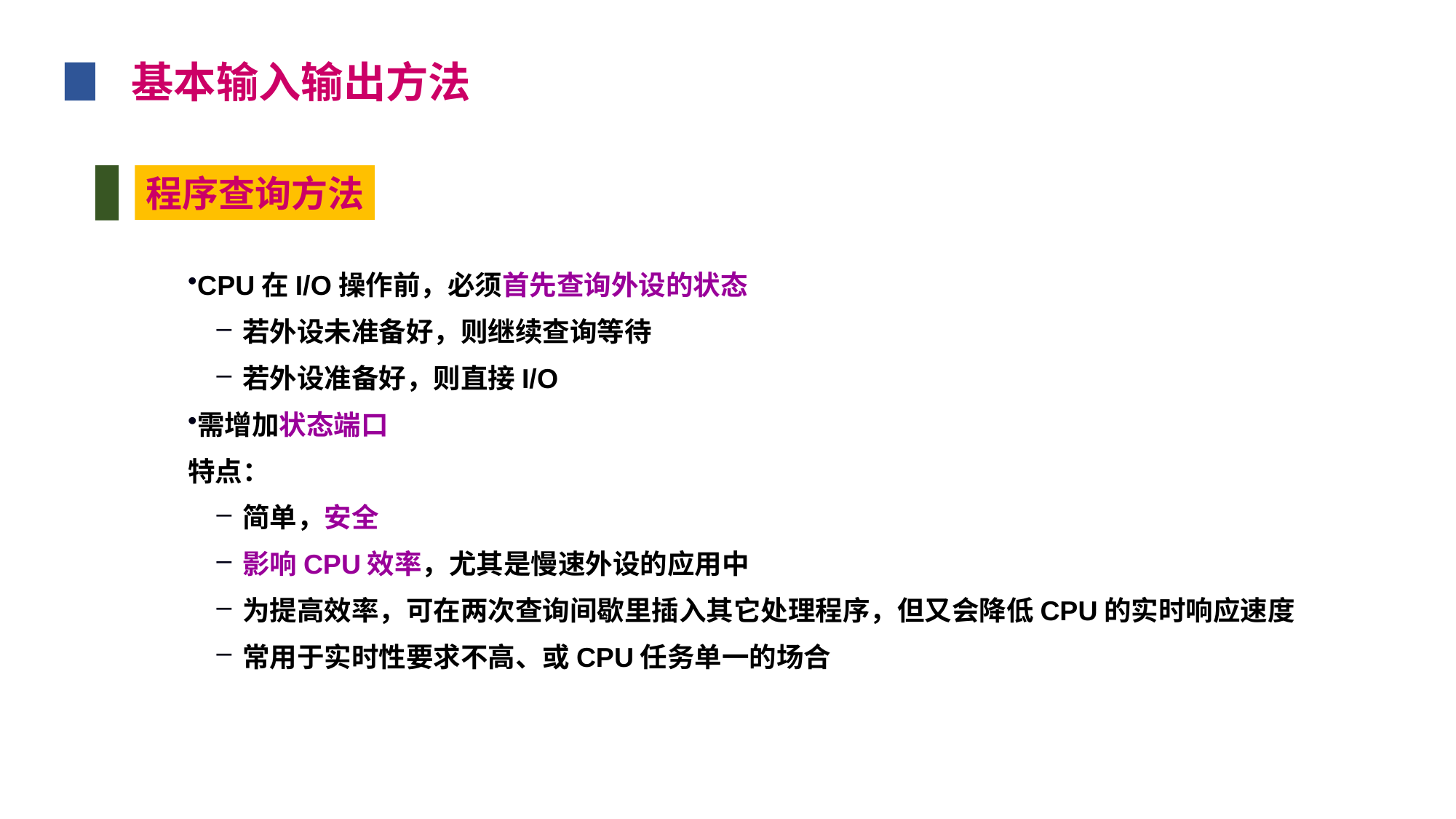

基本输入输出方法

程序查询方法

CPU在I/O操作前，必须首先查询外设的状态
若外设未准备好，则继续查询等待
若外设准备好，则直接I/O
需增加状态端口
特点：
简单，安全
影响CPU效率，尤其是慢速外设的应用中
为提高效率，可在两次查询间歇里插入其它处理程序，但又会降低CPU的实时响应速度
常用于实时性要求不高、或CPU任务单一的场合